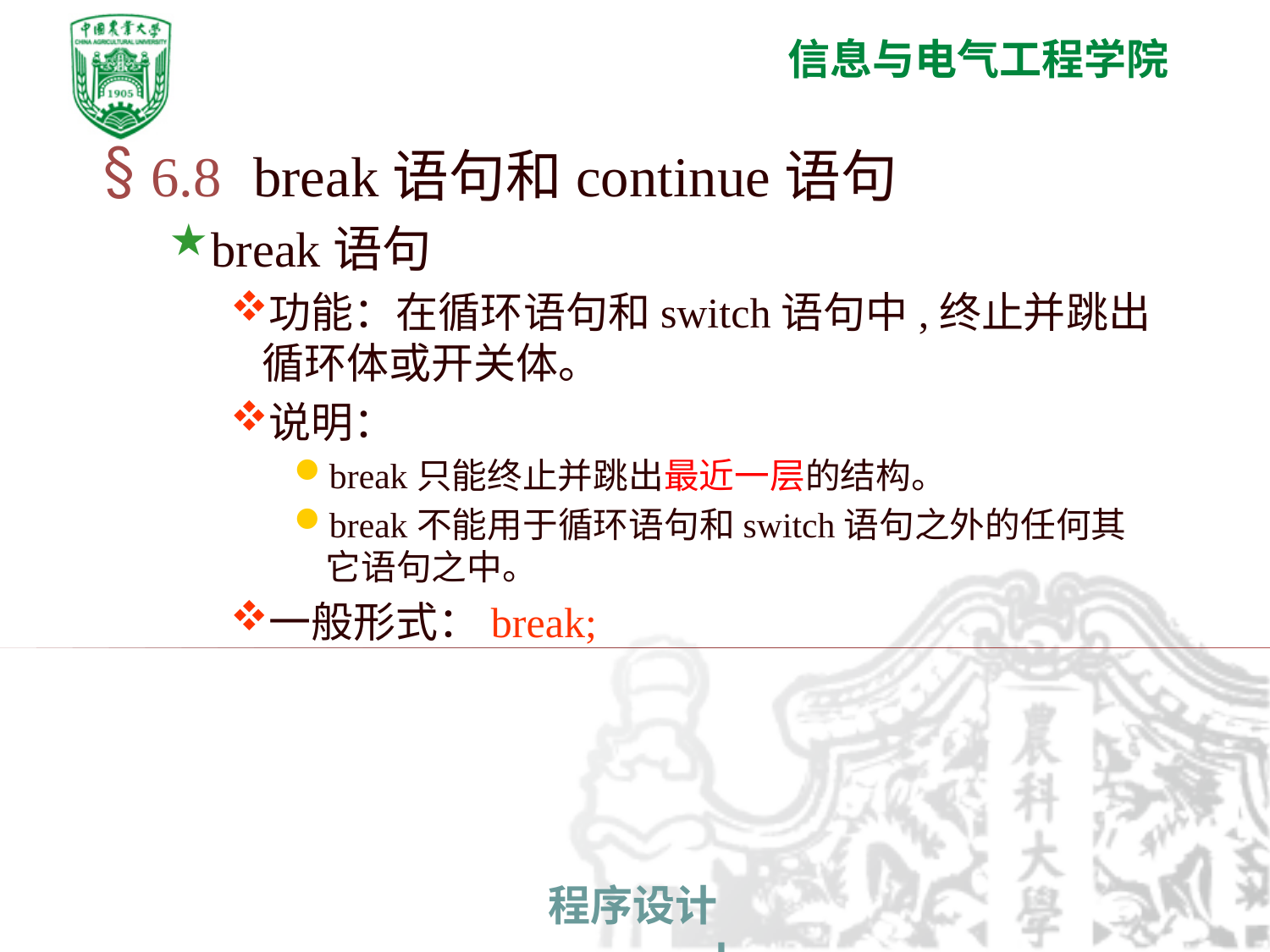

6.8  break语句和continue语句
break语句
功能：在循环语句和switch语句中,终止并跳出循环体或开关体。
说明：
break只能终止并跳出最近一层的结构。
break不能用于循环语句和switch语句之外的任何其它语句之中。
一般形式：break;